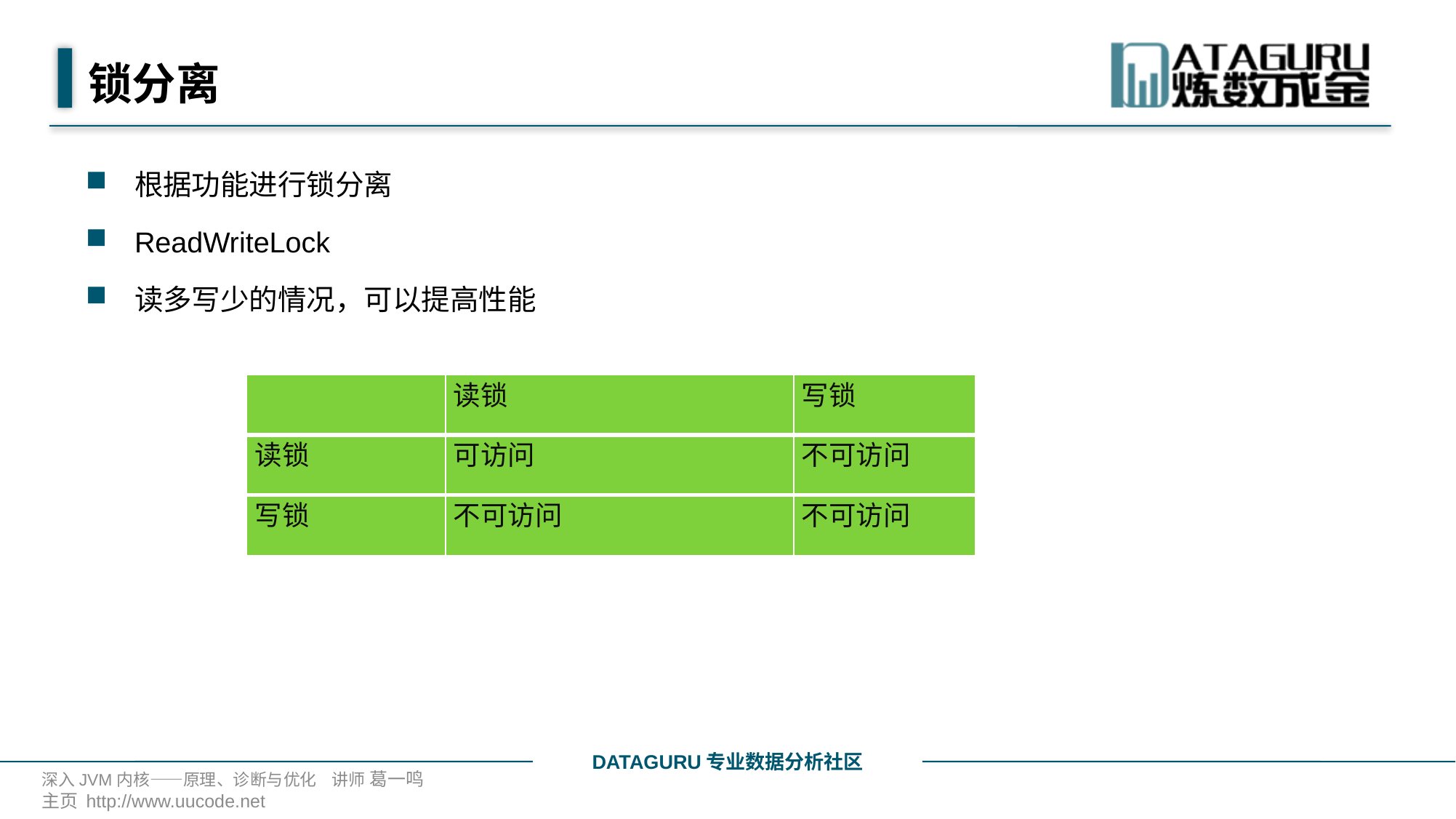

# 锁分离
根据功能进行锁分离
ReadWriteLock
读多写少的情况，可以提高性能
|  | 读锁 | 写锁 |
| --- | --- | --- |
| 读锁 | 可访问 | 不可访问 |
| 写锁 | 不可访问 | 不可访问 |